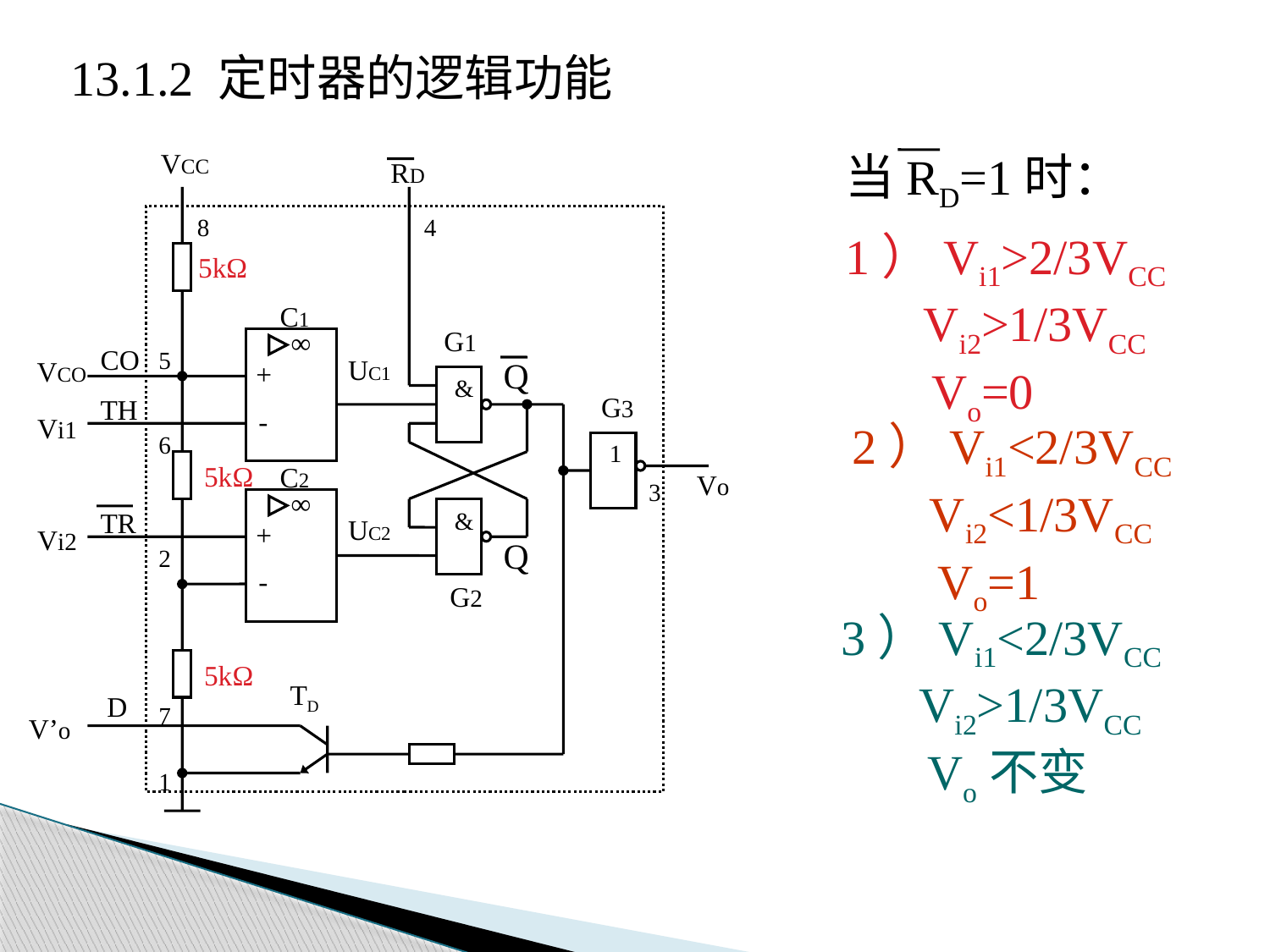

13.1.2 定时器的逻辑功能
VCC
RD

8
4
5kΩ

C1
G1
∞

CO
5
UC1
VCO
Q
+

&

G3
TH

-

Vi1

6

1

5kΩ
C2

Vo

3
∞

TR

&

UC2
+
Vi2

Q

2

-
G2

5kΩ
TD
D
7

V’o

1

当RD=1时：

1）Vi1>2/3VCC
        Vi2>1/3VCC
       Vo=0

2）Vi1<2/3VCC
        Vi2<1/3VCC
       Vo=1

3）Vi1<2/3VCC
        Vi2>1/3VCC
       Vo不变